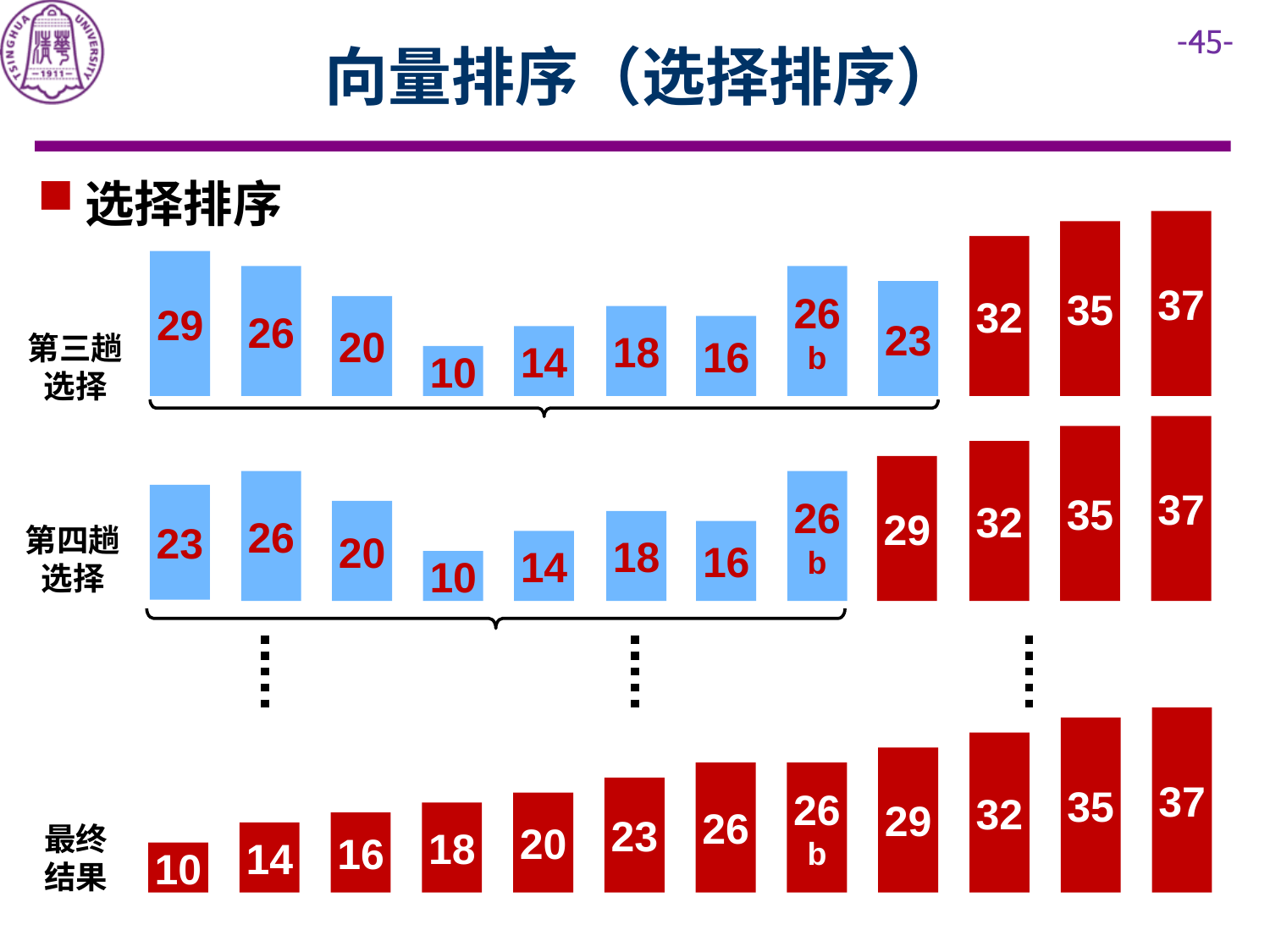

# 向量排序（选择排序）

选择排序
37
35
32
29
26
26
b

23
20
18
16
第三趟
选择
14
10
37
35
32
29
26
26
b
23
20
18
第四趟
选择
16
14
10
37
35
32
29
26
26
b
23
20
18
16
最终
结果
14
10